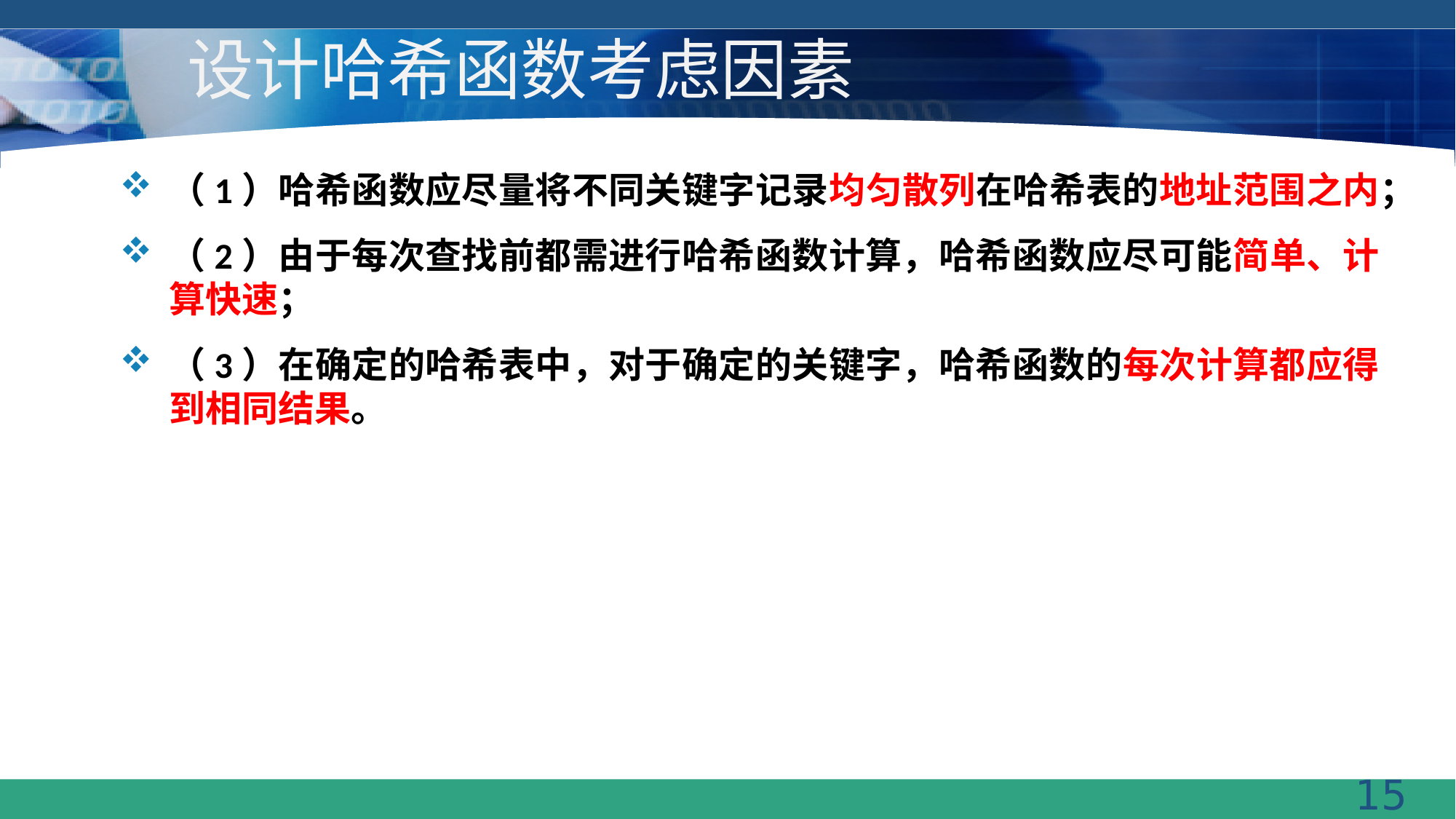

# 设计哈希函数考虑因素
（1）哈希函数应尽量将不同关键字记录均匀散列在哈希表的地址范围之内；
（2）由于每次查找前都需进行哈希函数计算，哈希函数应尽可能简单、计算快速；
（3）在确定的哈希表中，对于确定的关键字，哈希函数的每次计算都应得到相同结果。